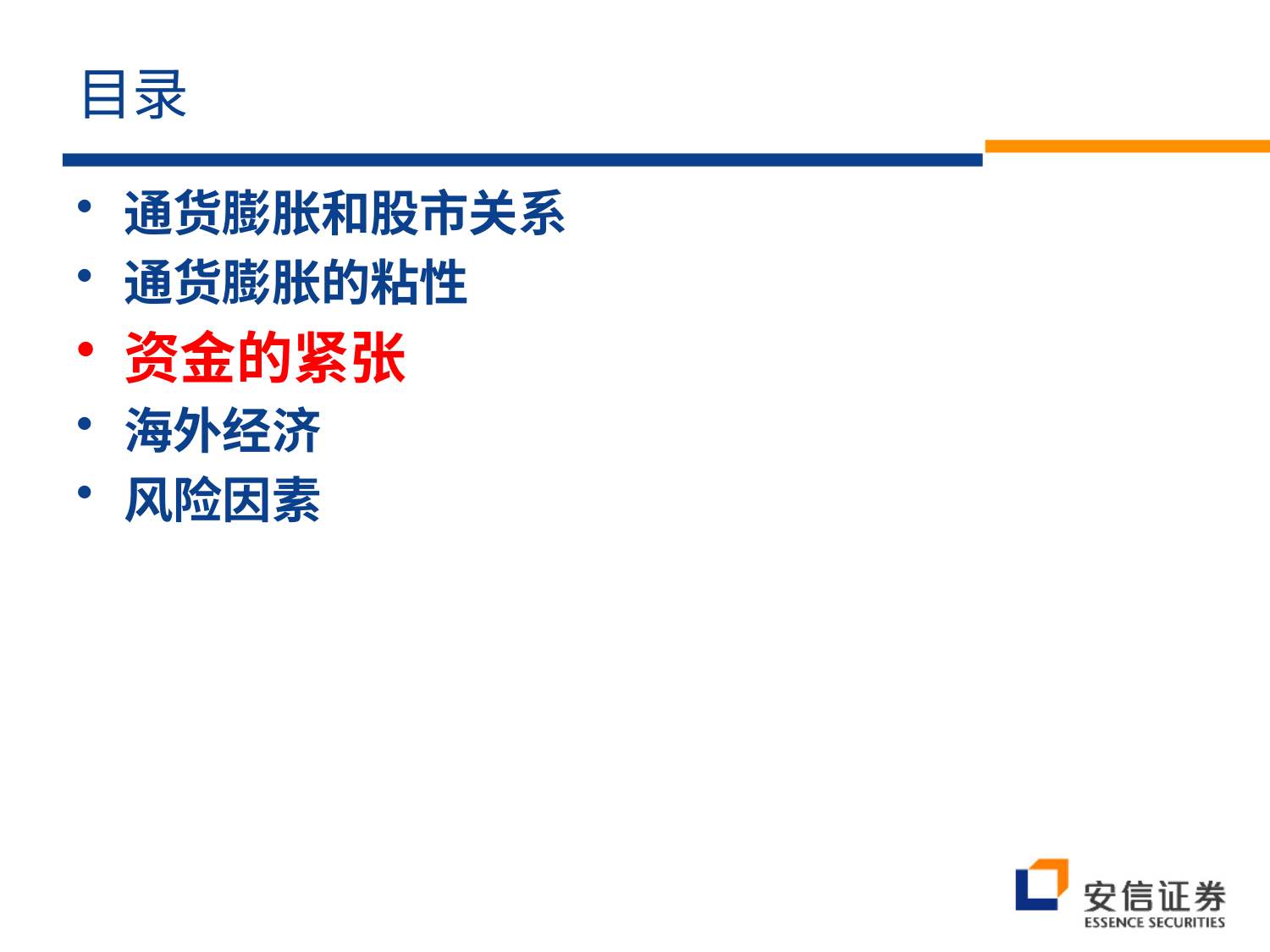

# 目录
通货膨胀和股市关系
通货膨胀的粘性
资金的紧张
海外经济
风险因素